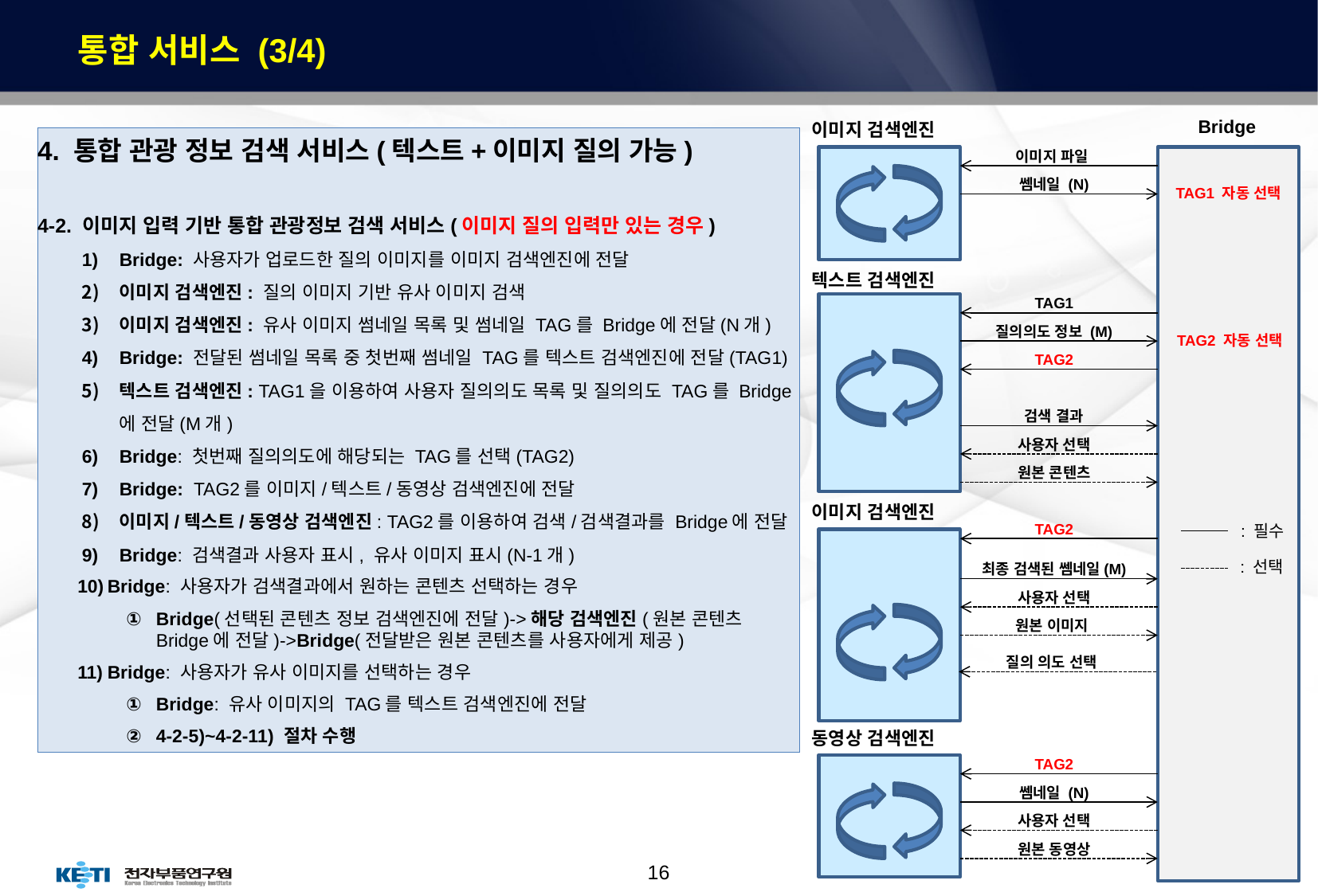

# 통합 서비스 (3/4)
Bridge
이미지 검색엔진
 스마트 자산 관리 시스템을 적용한 관광 정보 검색 서비스
4. 통합 관광 정보 검색 서비스(텍스트+이미지 질의 가능)

4-2. 이미지 입력 기반 통합 관광정보 검색 서비스(이미지 질의 입력만 있는 경우)
Bridge: 사용자가 업로드한 질의 이미지를 이미지 검색엔진에 전달
이미지 검색엔진: 질의 이미지 기반 유사 이미지 검색
이미지 검색엔진: 유사 이미지 썸네일 목록 및 썸네일 TAG를 Bridge에 전달(N개)
Bridge: 전달된 썸네일 목록 중 첫번째 썸네일 TAG를 텍스트 검색엔진에 전달(TAG1)
텍스트 검색엔진: TAG1을 이용하여 사용자 질의의도 목록 및 질의의도 TAG를 Bridge에 전달(M개)
Bridge: 첫번째 질의의도에 해당되는 TAG를 선택(TAG2)
Bridge:  TAG2를 이미지/텍스트/동영상 검색엔진에 전달
이미지/텍스트/동영상 검색엔진: TAG2를 이용하여 검색/검색결과를 Bridge에 전달
Bridge: 검색결과 사용자 표시, 유사 이미지 표시(N-1개)
Bridge: 사용자가 검색결과에서 원하는 콘텐츠 선택하는 경우
Bridge(선택된 콘텐츠 정보 검색엔진에 전달)->해당 검색엔진(원본 콘텐츠 Bridge에 전달)->Bridge(전달받은 원본 콘텐츠를 사용자에게 제공)
Bridge: 사용자가 유사 이미지를 선택하는 경우
Bridge: 유사 이미지의 TAG를 텍스트 검색엔진에 전달
4-2-5)~4-2-11) 절차 수행

이미지 파일

쎔네일 (N)
TAG1 자동 선택
텍스트 검색엔진

TAG1
질의의도 정보 (M)
TAG2 자동 선택

TAG2
검색 결과
사용자 선택
원본 콘텐츠
이미지 검색엔진
: 필수
TAG2

: 선택
최종 검색된 쎔네일(M)
사용자 선택

원본 이미지
질의 의도 선택
동영상 검색엔진

TAG2

쎔네일 (N)
사용자 선택
원본 동영상